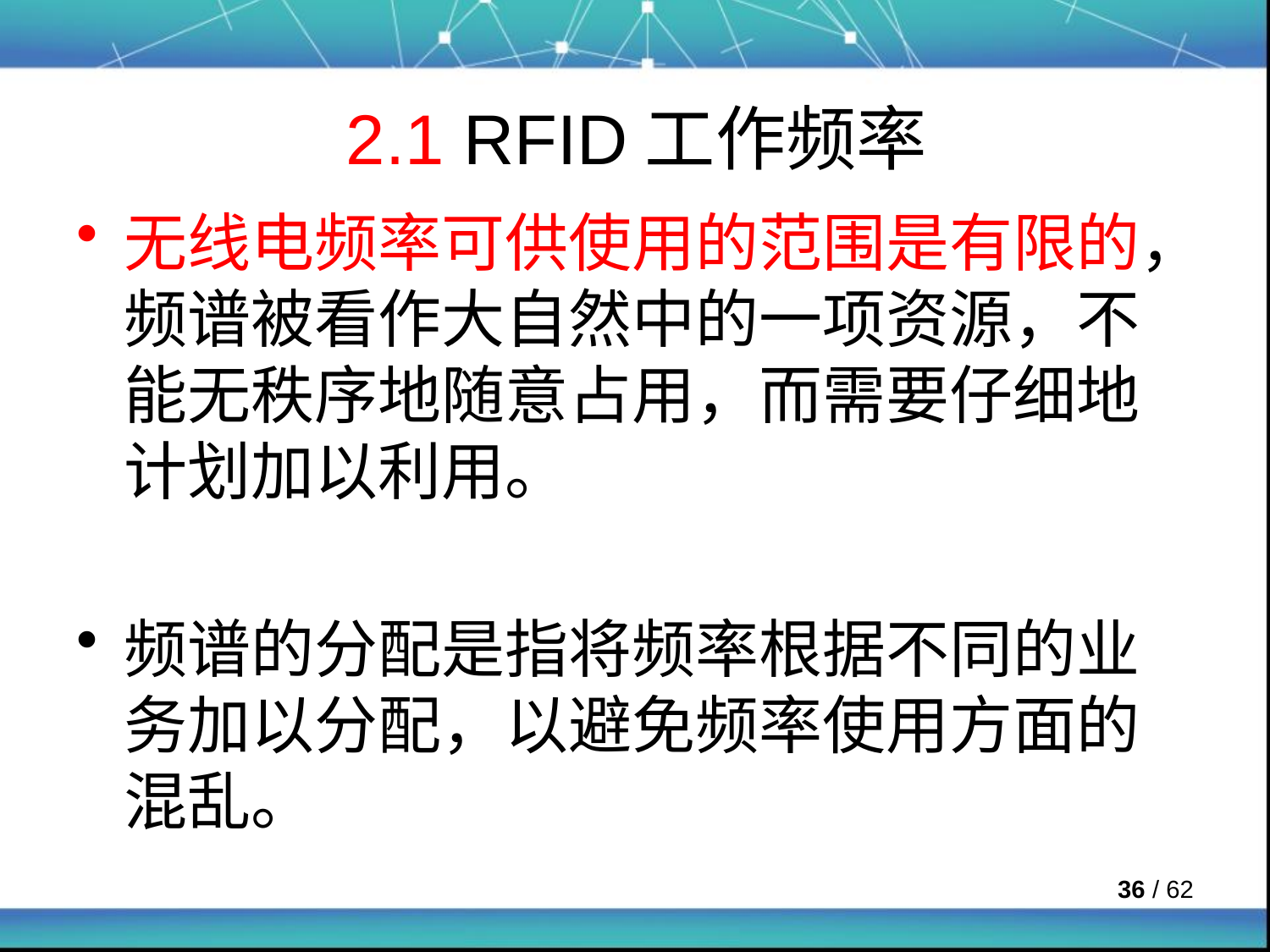

# 2.1 RFID工作频率
无线电频率可供使用的范围是有限的，频谱被看作大自然中的一项资源，不能无秩序地随意占用，而需要仔细地计划加以利用。

频谱的分配是指将频率根据不同的业务加以分配，以避免频率使用方面的混乱。
36 / 62